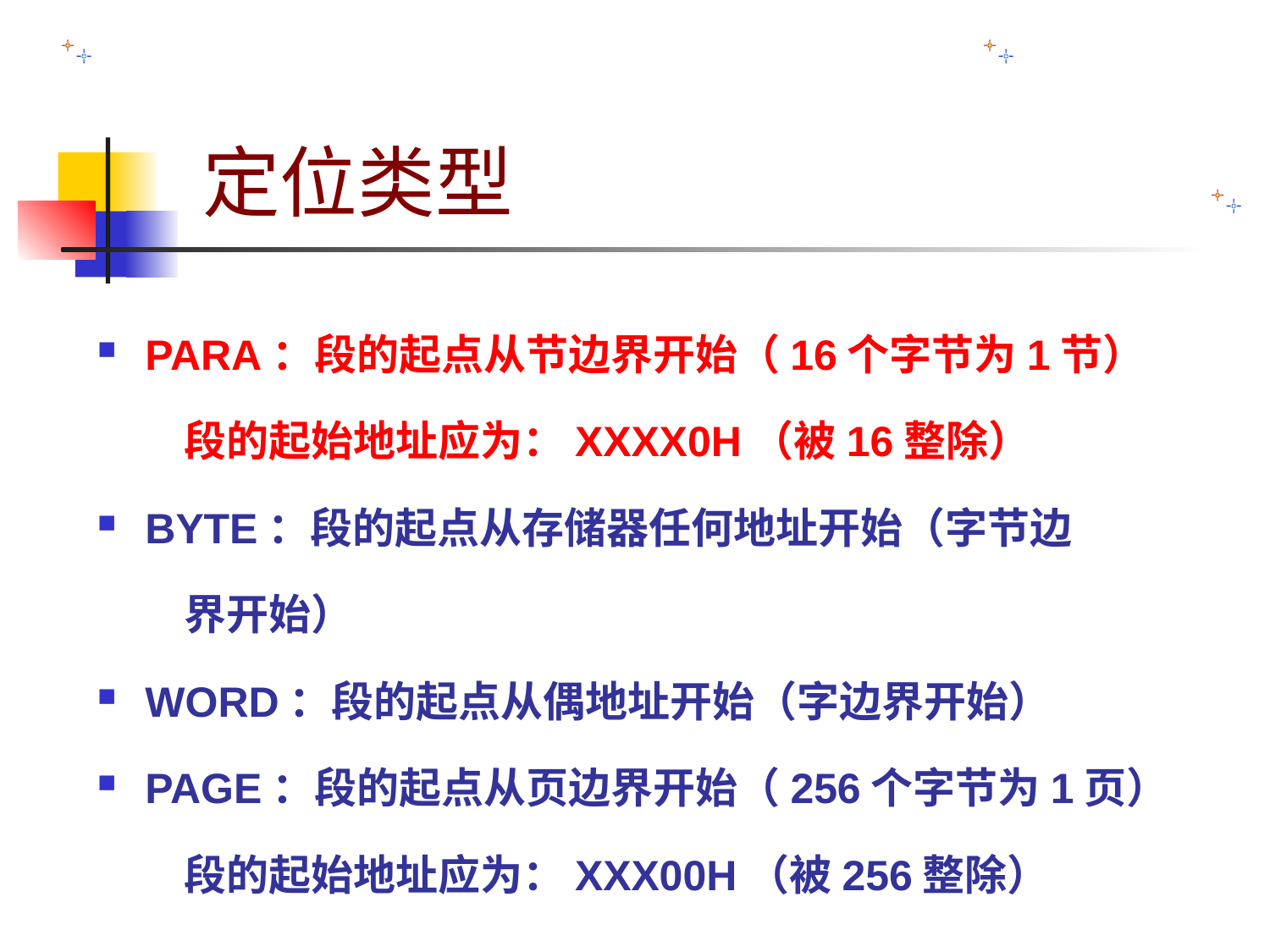

# 定位类型
PARA：段的起点从节边界开始（16个字节为1节）
        段的起始地址应为：XXXX0H（被16整除）
BYTE：段的起点从存储器任何地址开始（字节边
        界开始）
WORD：段的起点从偶地址开始（字边界开始）
PAGE：段的起点从页边界开始（256个字节为1页）
        段的起始地址应为：XXX00H（被256整除）